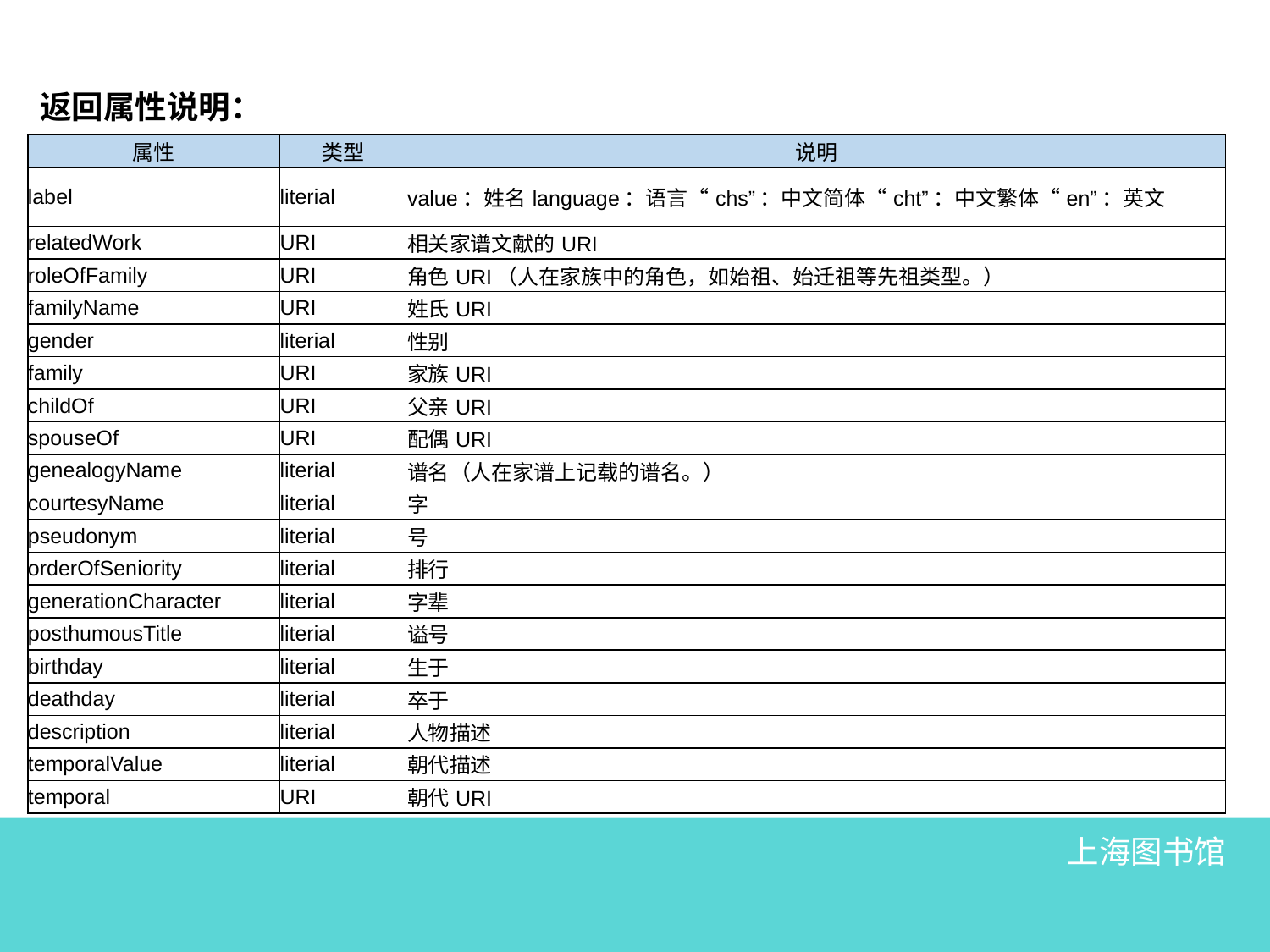

返回属性说明：
| 属性 | 类型 | 说明 |
| --- | --- | --- |
| label | literial | value：姓名language：语言“chs”：中文简体“cht”：中文繁体“en”：英文 |
| relatedWork | URI | 相关家谱文献的URI |
| roleOfFamily | URI | 角色URI（人在家族中的角色，如始祖、始迁祖等先祖类型。） |
| familyName | URI | 姓氏URI |
| gender | literial | 性别 |
| family | URI | 家族URI |
| childOf | URI | 父亲URI |
| spouseOf | URI | 配偶URI |
| genealogyName | literial | 谱名（人在家谱上记载的谱名。） |
| courtesyName | literial | 字 |
| pseudonym | literial | 号 |
| orderOfSeniority | literial | 排行 |
| generationCharacter | literial | 字辈 |
| posthumousTitle | literial | 谥号 |
| birthday | literial | 生于 |
| deathday | literial | 卒于 |
| description | literial | 人物描述 |
| temporalValue | literial | 朝代描述 |
| temporal | URI | 朝代URI |

上海图书馆